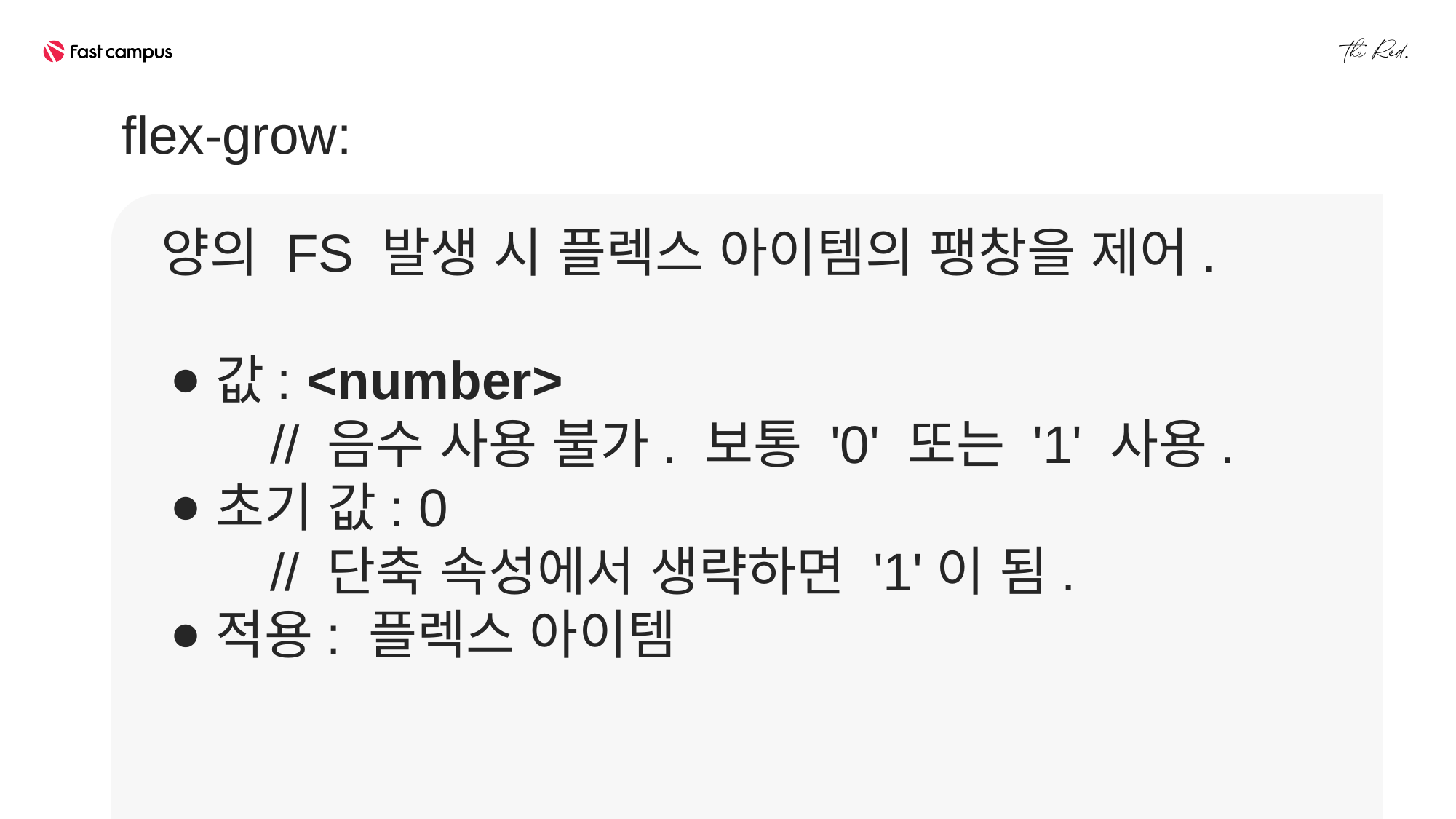

flex-grow:
양의 FS 발생 시 플렉스 아이템의 팽창을 제어.

값: <number>
// 음수 사용 불가. 보통 '0' 또는 '1' 사용.
초기 값: 0
// 단축 속성에서 생략하면 '1'이 됨.
적용: 플렉스 아이템